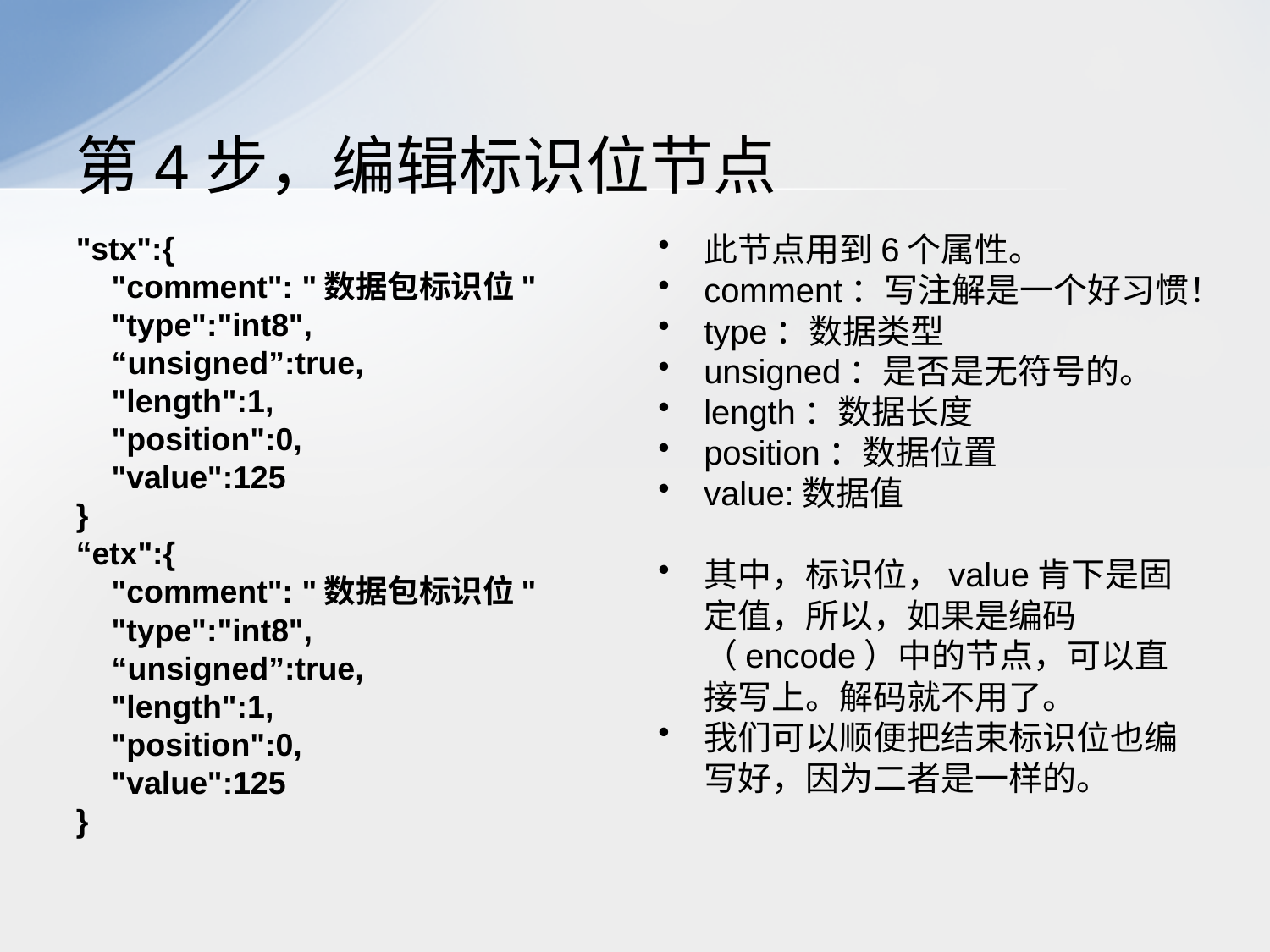

# 第4步，编辑标识位节点
"stx":{
    "comment": "数据包标识位"
    "type":"int8",
    “unsigned”:true,
    "length":1,
    "position":0,
    "value":125
}
“etx":{
    "comment": "数据包标识位"
    "type":"int8",
    “unsigned”:true,
    "length":1,
    "position":0,
    "value":125
}

此节点用到6个属性。
comment：写注解是一个好习惯！
type：数据类型
unsigned：是否是无符号的。
length：数据长度
position：数据位置
value:数据值

其中，标识位，value肯下是固定值，所以，如果是编码（encode）中的节点，可以直接写上。解码就不用了。
我们可以顺便把结束标识位也编写好，因为二者是一样的。